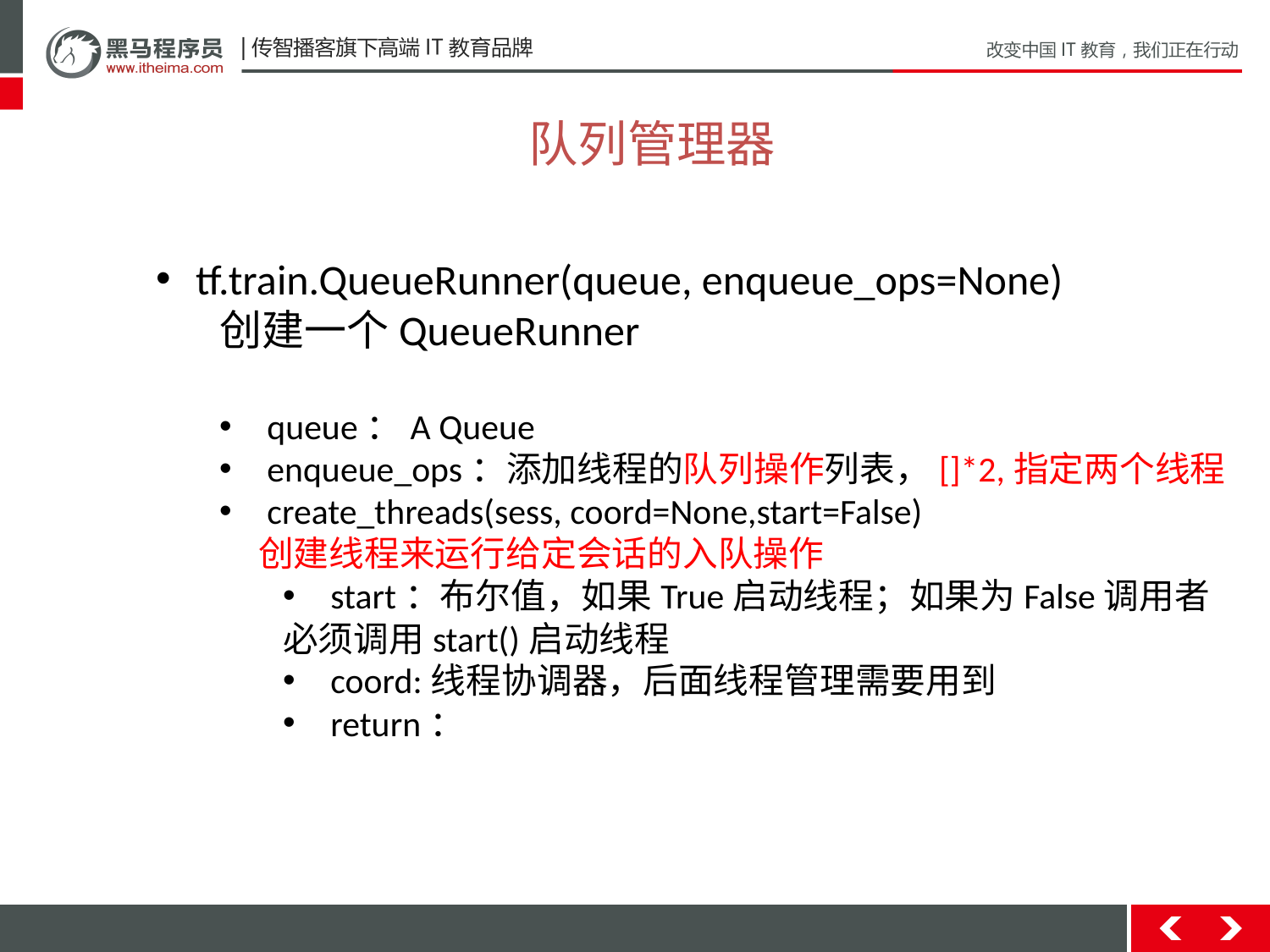

队列管理器
tf.train.QueueRunner(queue, enqueue_ops=None)
创建一个QueueRunner

queue：A Queue
enqueue_ops：添加线程的队列操作列表，[]*2,指定两个线程
create_threads(sess, coord=None,start=False)
            创建线程来运行给定会话的入队操作
start：布尔值，如果True启动线程；如果为False调用者
必须调用start()启动线程
coord:线程协调器，后面线程管理需要用到
return：